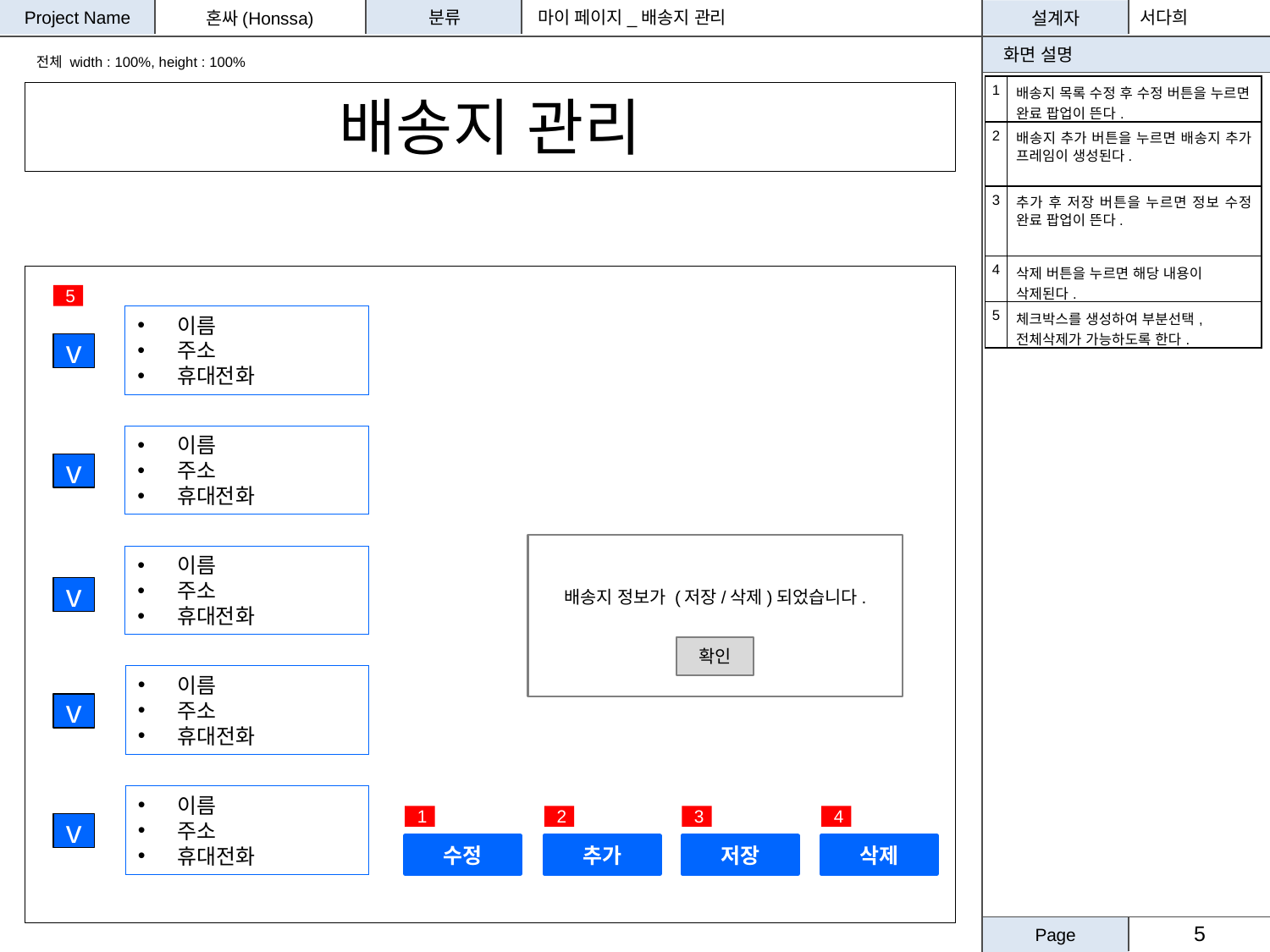

마이 페이지_배송지 관리
서다희
전체 width : 100%, height : 100%

| 1 | 배송지 목록 수정 후 수정 버튼을 누르면 완료 팝업이 뜬다. |
| --- | --- |
| 2 | 배송지 추가 버튼을 누르면 배송지 추가 프레임이 생성된다. |
| 3 | 추가 후 저장 버튼을 누르면 정보 수정 완료 팝업이 뜬다. |
| 4 | 삭제 버튼을 누르면 해당 내용이 삭제된다. |
| 5 | 체크박스를 생성하여 부분선택, 전체삭제가 가능하도록 한다. |

배송지 관리

5
이름
주소
휴대전화
v
이름
주소
휴대전화
v
배송지 정보가 (저장/삭제)되었습니다.

이름
주소
휴대전화
v
확인
이름
주소
휴대전화
v
이름
주소
휴대전화
3
4
1
2
v
수정
추가
저장
삭제
5